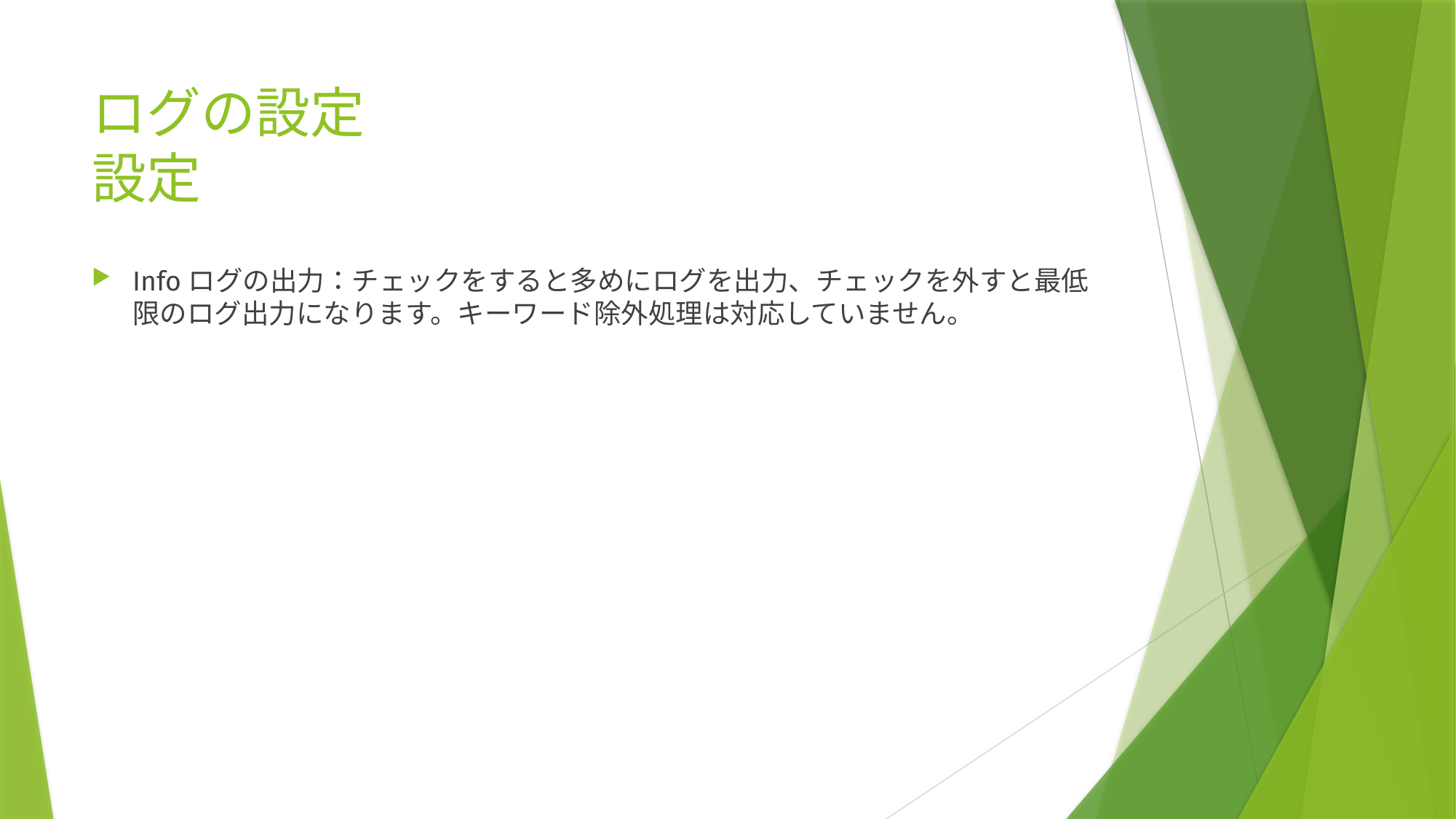

# ログの設定 設定
Infoログの出力：チェックをすると多めにログを出力、チェックを外すと最低限のログ出力になります。キーワード除外処理は対応していません。